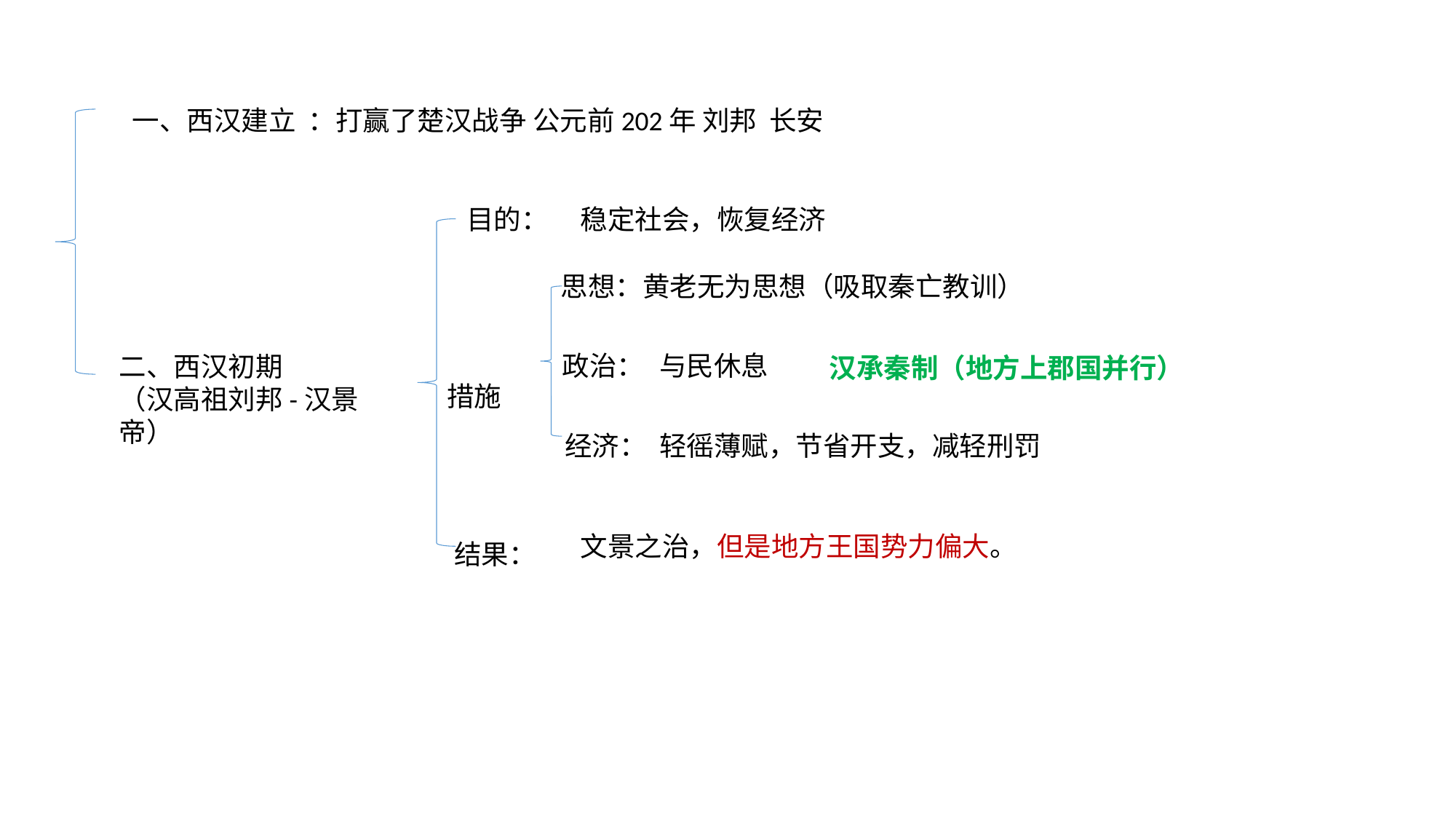

第4课  西汉与东汉  统一 多民族国家的巩固
一、西汉建立  ：打赢了楚汉战争 公元前202年 刘邦  长安

目的：
稳定社会，恢复经济

思想：黄老无为思想（吸取秦亡教训）

政治：
与民休息
二、西汉初期
（汉高祖刘邦-汉景帝）
汉承秦制（地方上郡国并行）
措施
经济：
轻徭薄赋，节省开支，减轻刑罚
文景之治，但是地方王国势力偏大。
结果：